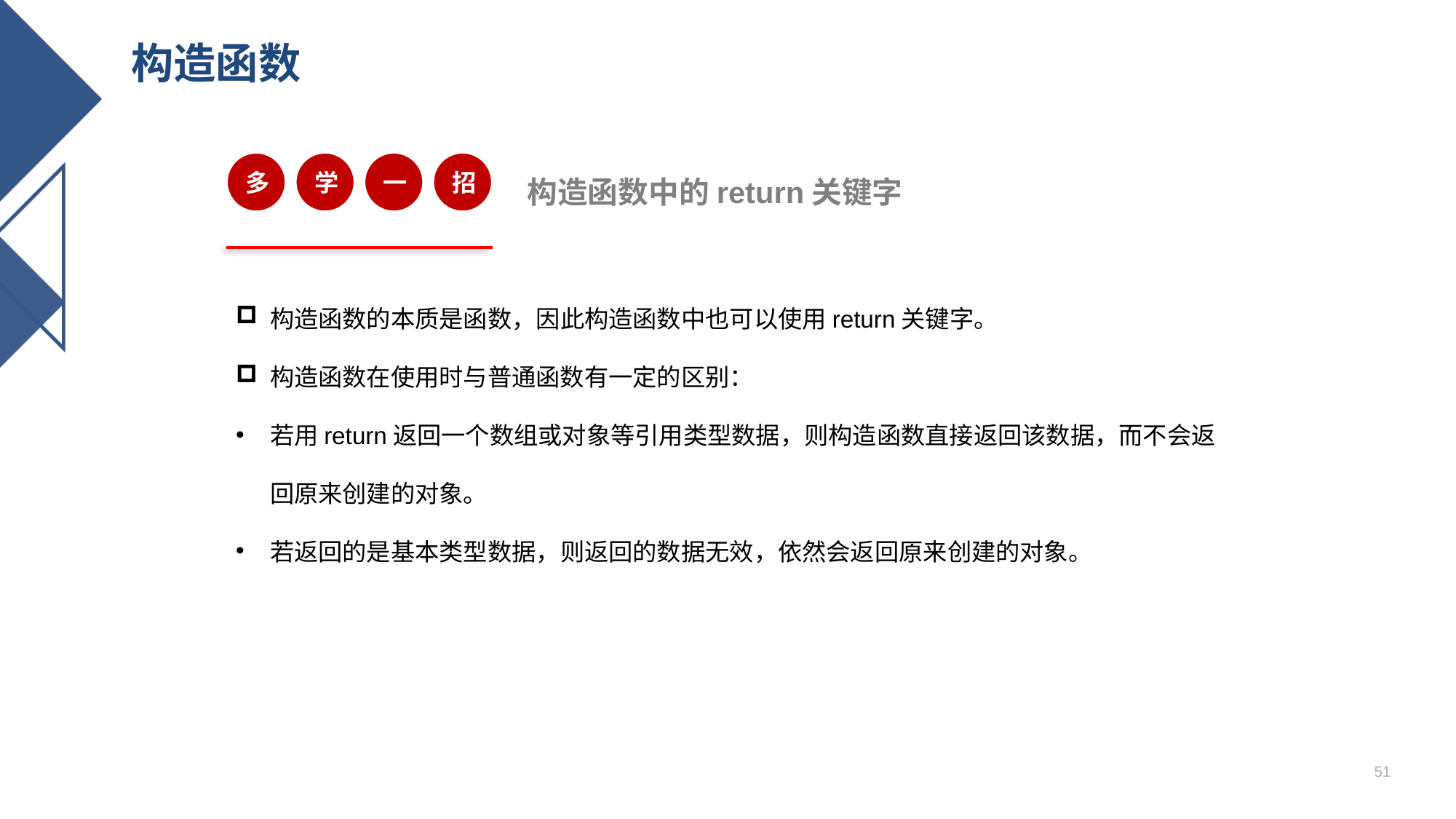

# 构造函数
多
学
一
招
构造函数中的return关键字
构造函数的本质是函数，因此构造函数中也可以使用return关键字。
构造函数在使用时与普通函数有一定的区别：
若用return返回一个数组或对象等引用类型数据，则构造函数直接返回该数据，而不会返回原来创建的对象。
若返回的是基本类型数据，则返回的数据无效，依然会返回原来创建的对象。
51